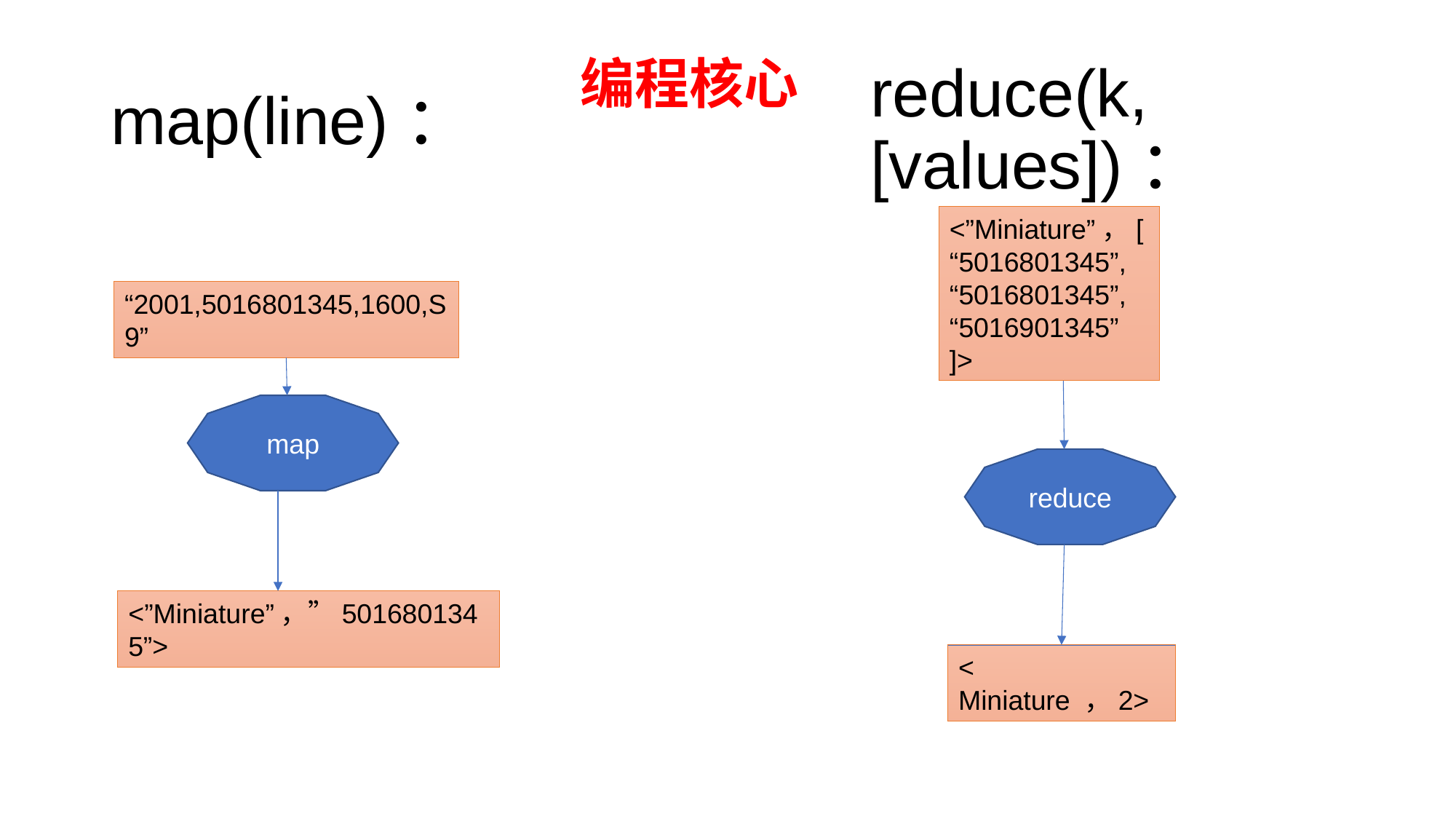

# map(line)：
编程核心
reduce(k, [values])：
<”Miniature”，[
“5016801345”,
“5016801345”,
“5016901345”
]>
“2001,5016801345,1600,S9”
map
reduce
<”Miniature”，”5016801345”>
< Miniature ，2>